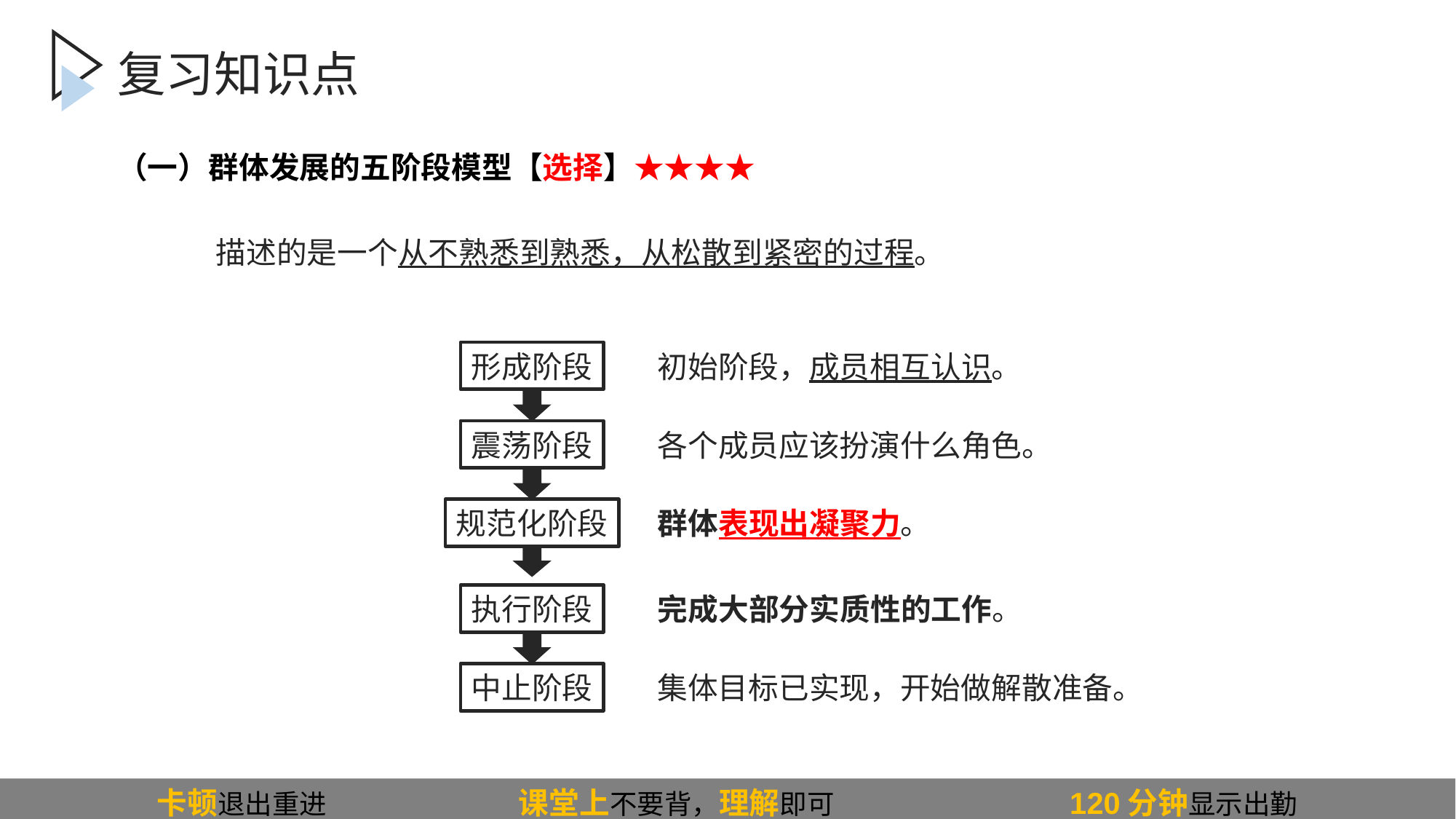

# 复习知识点
（一）群体发展的五阶段模型【选择】★★★★
描述的是一个从不熟悉到熟悉，从松散到紧密的过程。
形成阶段
初始阶段，成员相互认识。

震荡阶段
各个成员应该扮演什么角色。

规范化阶段
群体表现出凝聚力。

执行阶段
完成大部分实质性的工作。

中止阶段
集体目标已实现，开始做解散准备。